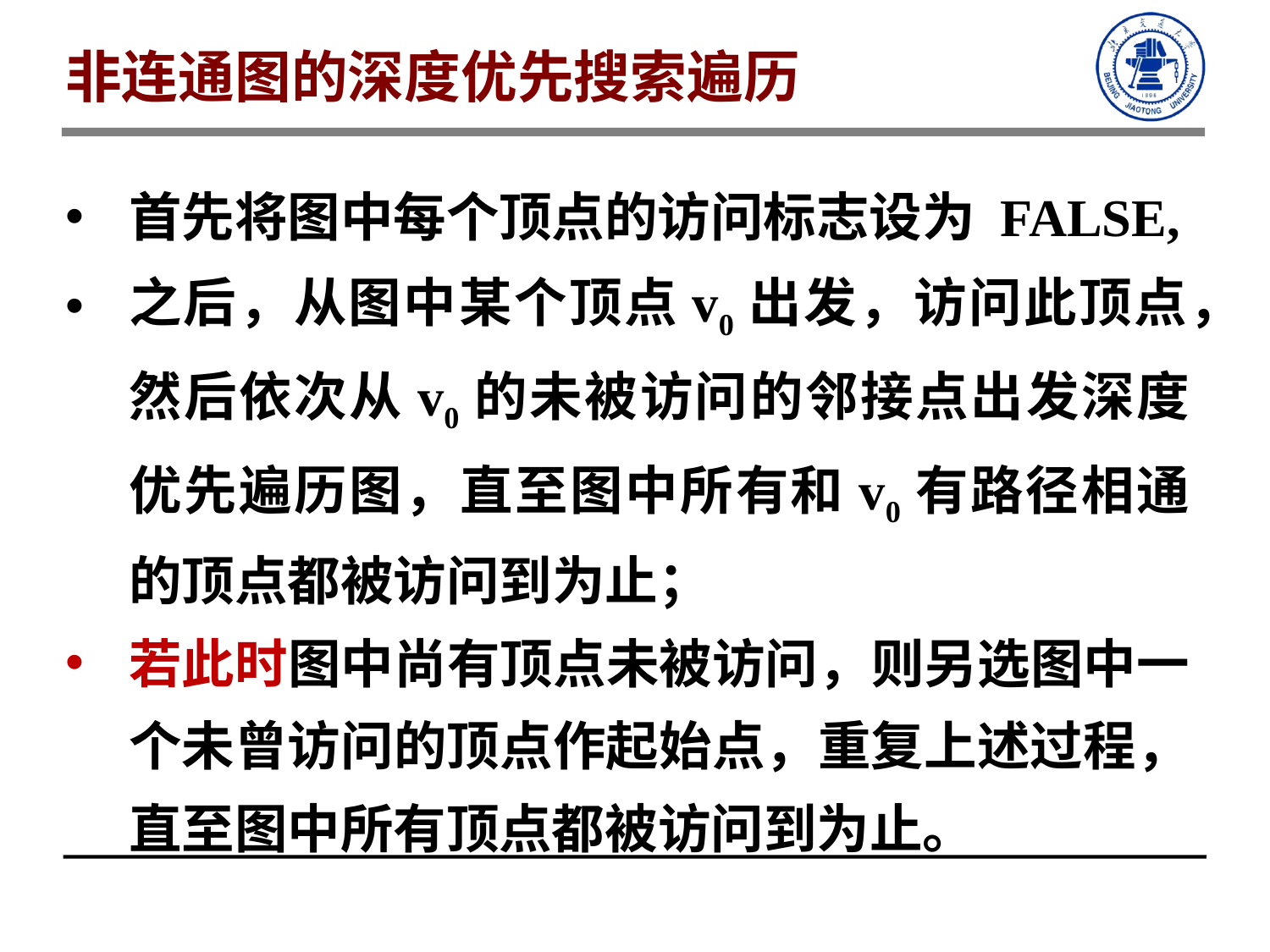

非连通图的深度优先搜索遍历
首先将图中每个顶点的访问标志设为 FALSE,
之后，从图中某个顶点v0出发，访问此顶点，然后依次从v0的未被访问的邻接点出发深度优先遍历图，直至图中所有和v0有路径相通的顶点都被访问到为止；
若此时图中尚有顶点未被访问，则另选图中一个未曾访问的顶点作起始点，重复上述过程，直至图中所有顶点都被访问到为止。